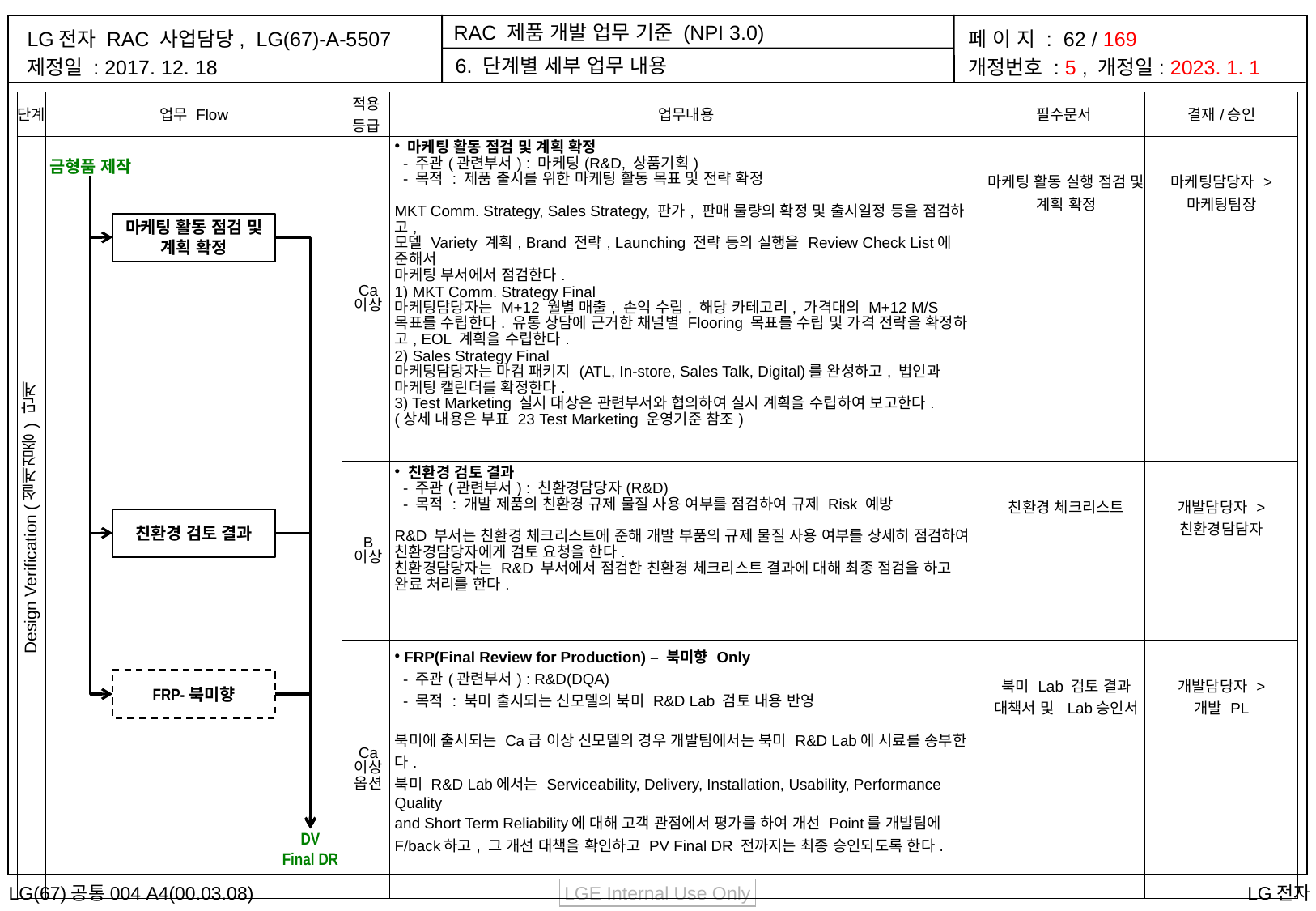

6. 단계별 세부 업무 내용
| 단계 | 업무 Flow | 적용 등급 | 업무내용 | 필수문서 | 결재/승인 |
| --- | --- | --- | --- | --- | --- |
| Design Verification (설계검증) 단계 |  | Ca 이상 | 마케팅 활동 점검 및 계획 확정 - 주관(관련부서) : 마케팅(R&D, 상품기획) - 목적 : 제품 출시를 위한 마케팅 활동 목표 및 전략 확정 MKT Comm. Strategy, Sales Strategy, 판가, 판매 물량의 확정 및 출시일정 등을 점검하고, 모델 Variety 계획, Brand 전략, Launching 전략 등의 실행을 Review Check List에 준해서 마케팅 부서에서 점검한다. 1) MKT Comm. Strategy Final 마케팅담당자는 M+12 월별 매출, 손익 수립, 해당 카테고리, 가격대의 M+12 M/S 목표를 수립한다. 유통 상담에 근거한 채널별 Flooring 목표를 수립 및 가격 전략을 확정하고, EOL 계획을 수립한다. 2) Sales Strategy Final 마케팅담당자는 마컴 패키지 (ATL, In-store, Sales Talk, Digital)를 완성하고, 법인과 마케팅 캘린더를 확정한다. 3) Test Marketing 실시 대상은 관련부서와 협의하여 실시 계획을 수립하여 보고한다. (상세 내용은 부표 23 Test Marketing 운영기준 참조) | 마케팅 활동 실행 점검 및 계획 확정 | 마케팅담당자 > 마케팅팀장 |
|  |  | B 이상 | 친환경 검토 결과 - 주관(관련부서) : 친환경담당자(R&D) - 목적 : 개발 제품의 친환경 규제 물질 사용 여부를 점검하여 규제 Risk 예방 R&D 부서는 친환경 체크리스트에 준해 개발 부품의 규제 물질 사용 여부를 상세히 점검하여 친환경담당자에게 검토 요청을 한다. 친환경담당자는 R&D 부서에서 점검한 친환경 체크리스트 결과에 대해 최종 점검을 하고 완료 처리를 한다. | 친환경 체크리스트 | 개발담당자 > 친환경담담자 |
|  |  | Ca 이상 옵션 | FRP(Final Review for Production) – 북미향 Only - 주관(관련부서) : R&D(DQA) - 목적 : 북미 출시되는 신모델의 북미 R&D Lab 검토 내용 반영 북미에 출시되는 Ca급 이상 신모델의 경우 개발팀에서는 북미 R&D Lab에 시료를 송부한다. 북미 R&D Lab에서는 Serviceability, Delivery, Installation, Usability, Performance Quality and Short Term Reliability에 대해 고객 관점에서 평가를 하여 개선 Point를 개발팀에 F/back하고, 그 개선 대책을 확인하고 PV Final DR 전까지는 최종 승인되도록 한다. | 북미 Lab 검토 결과 대책서 및 Lab승인서 | 개발담당자 > 개발 PL |
금형품 제작
마케팅 활동 점검 및
계획 확정
친환경 검토 결과
FRP-북미향
DV
Final DR